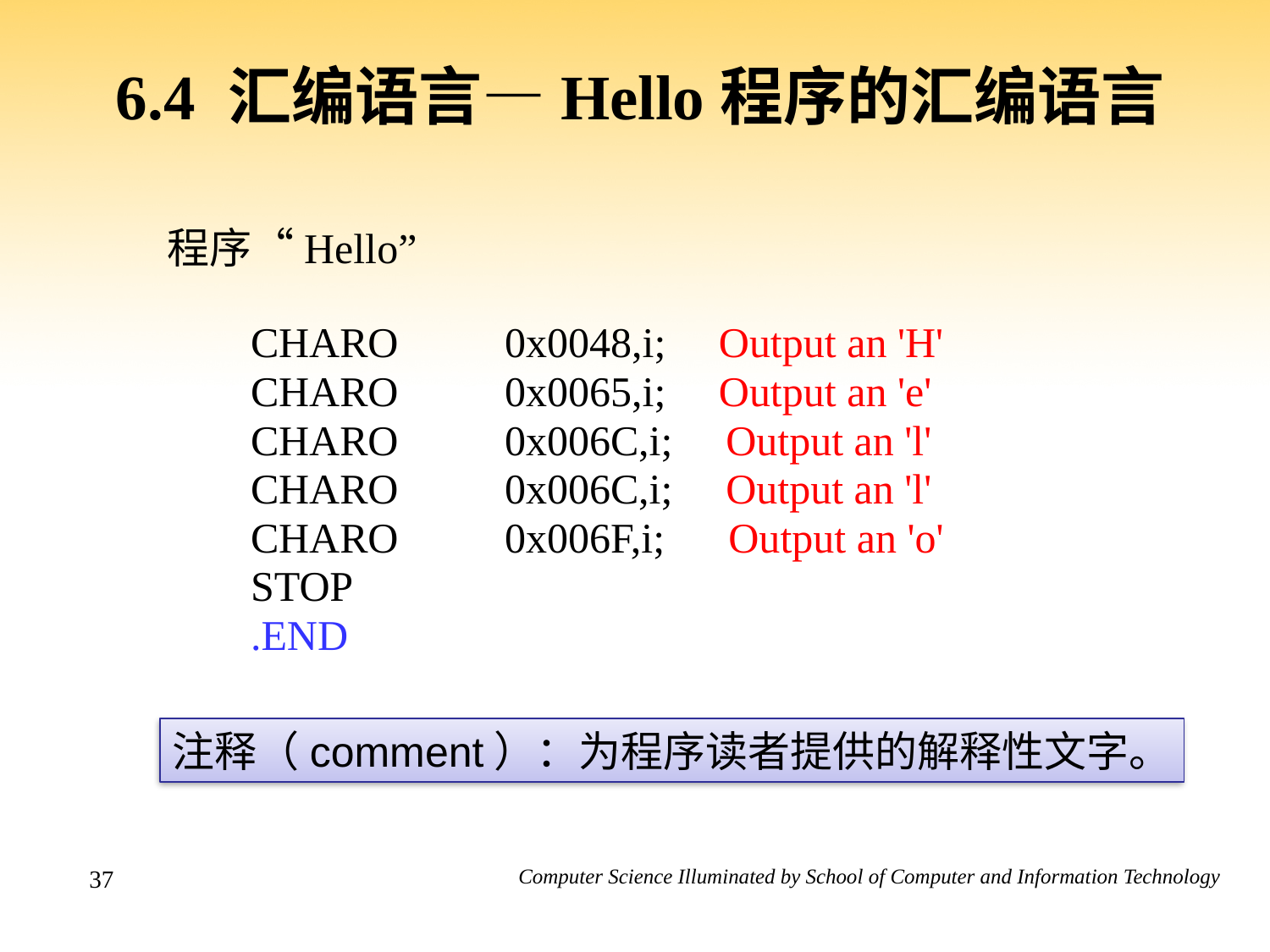

6.4 汇编语言—Hello程序的汇编语言
程序“Hello”
CHARO	0x0048,i;     Output an 'H'
CHARO	0x0065,i;     Output an 'e'
CHARO	0x006C,i;     Output an 'l'
CHARO	0x006C,i;     Output an 'l'
CHARO	0x006F,i;      Output an 'o'
STOP
.END

注释（comment）：为程序读者提供的解释性文字。
37